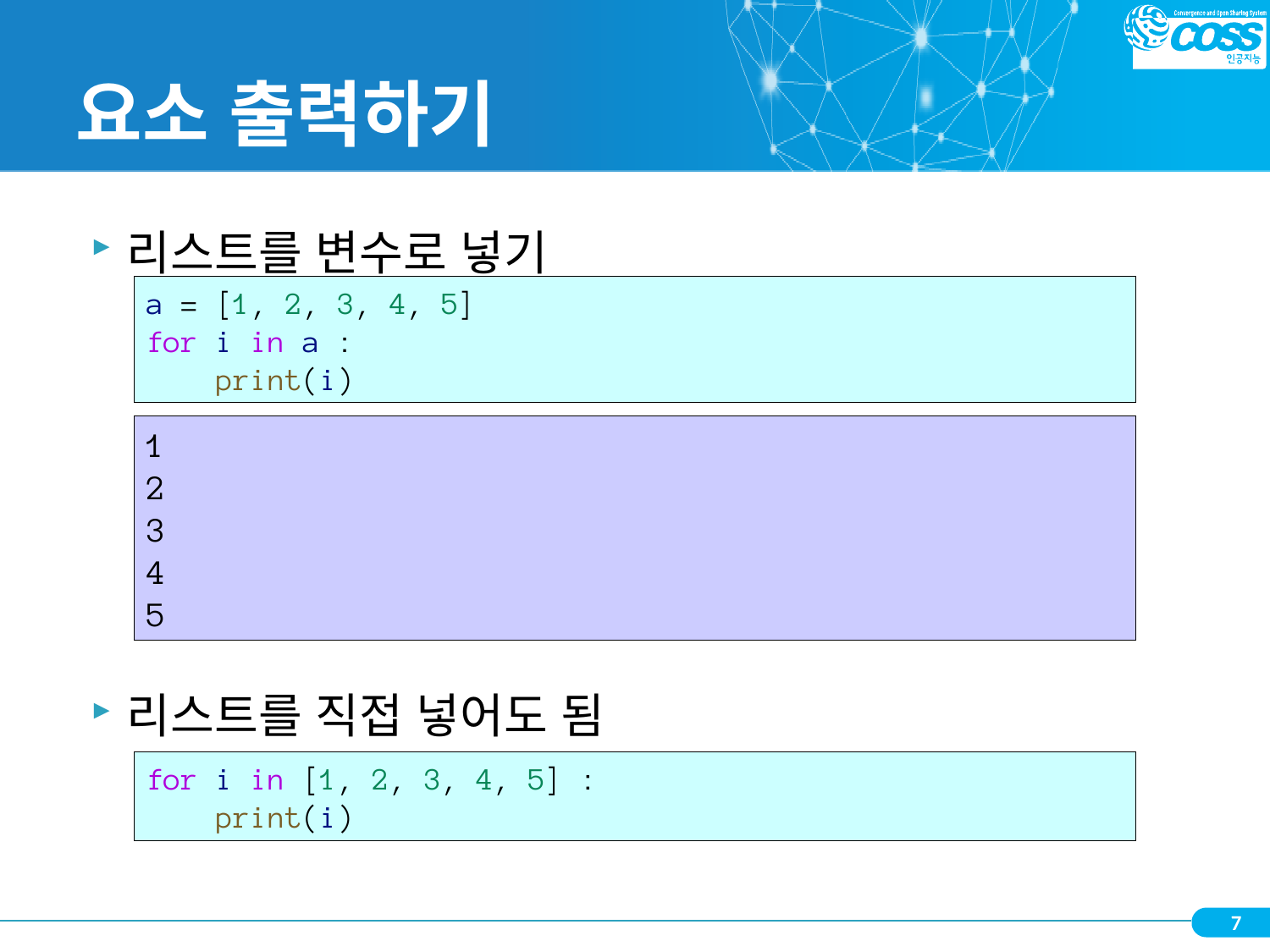

# 요소 출력하기
리스트를 변수로 넣기

리스트를 직접 넣어도 됨
a = [1, 2, 3, 4, 5]
for i in a :
    print(i)
1
2
3
4
5
for i in [1, 2, 3, 4, 5] :
    print(i)